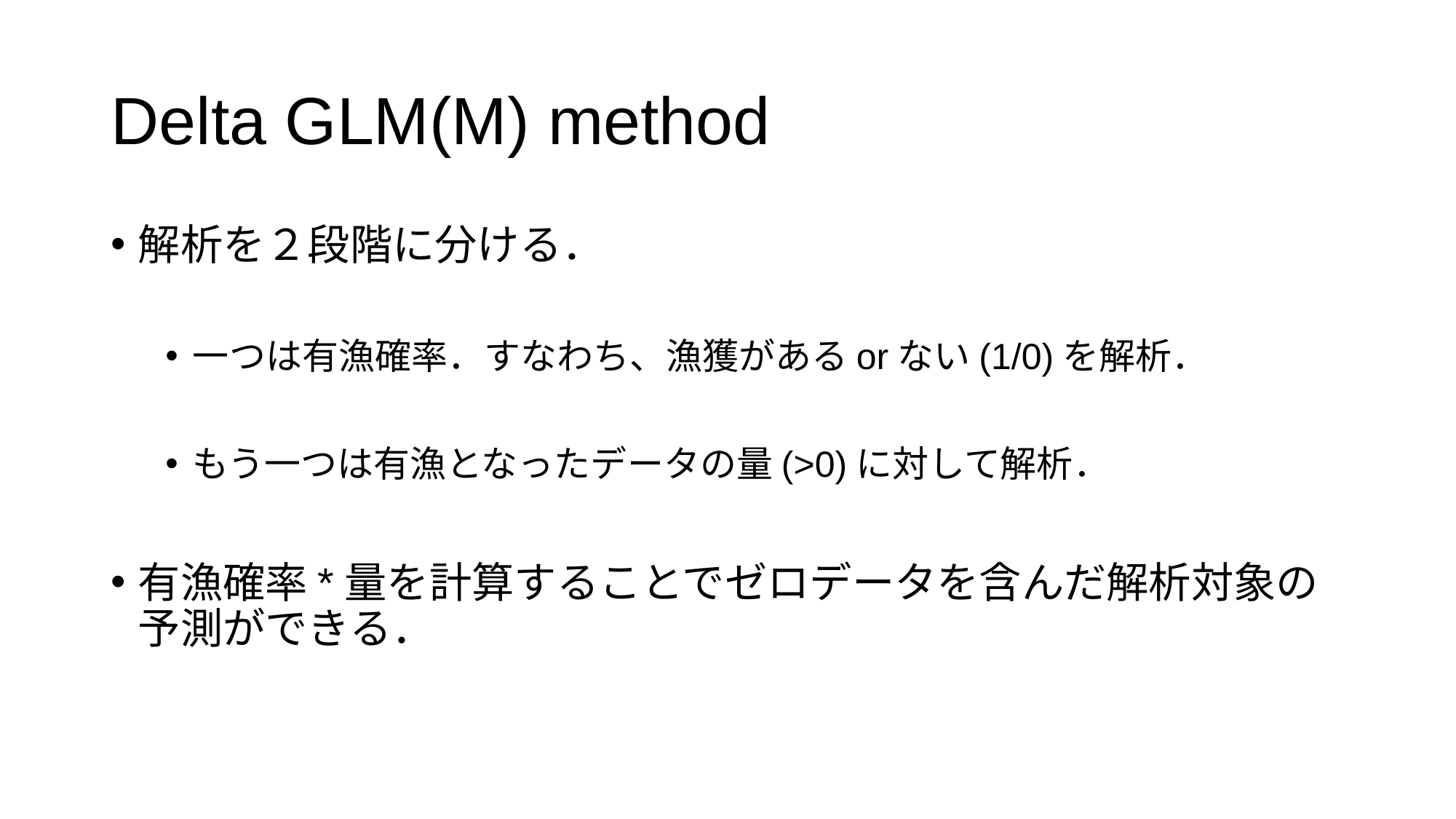

# Delta GLM(M) method
解析を２段階に分ける．

一つは有漁確率．すなわち、漁獲があるorない(1/0)を解析．

もう一つは有漁となったデータの量(>0)に対して解析．

有漁確率*量を計算することでゼロデータを含んだ解析対象の予測ができる．